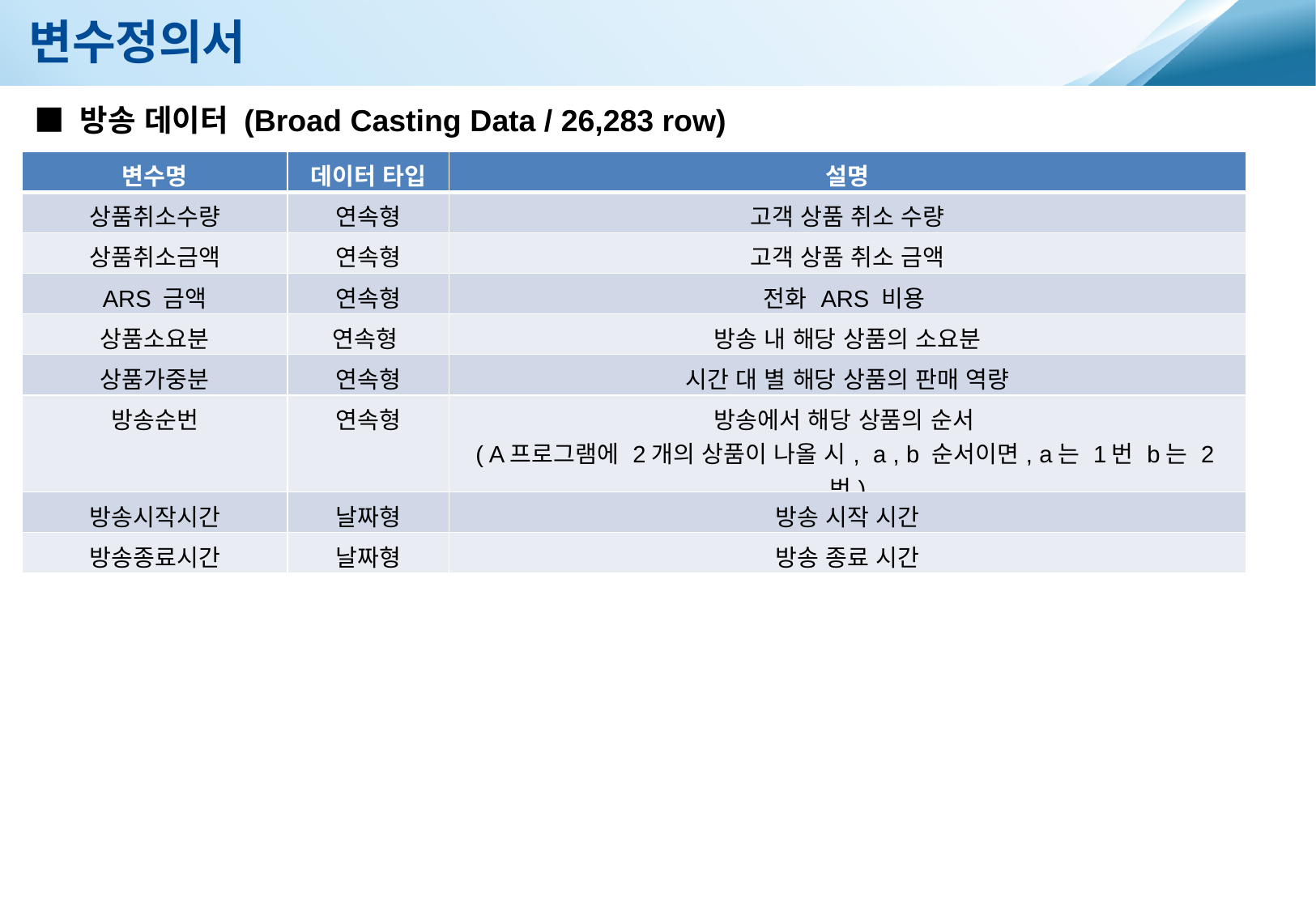

변수정의서
■ 방송 데이터 (Broad Casting Data / 26,283 row)
| 변수명 | 데이터 타입 | 설명 |
| --- | --- | --- |
| 상품취소수량 | 연속형 | 고객 상품 취소 수량 |
| 상품취소금액 | 연속형 | 고객 상품 취소 금액 |
| ARS 금액 | 연속형 | 전화 ARS 비용 |
| 상품소요분 | 연속형 | 방송 내 해당 상품의 소요분 |
| 상품가중분 | 연속형 | 시간 대 별 해당 상품의 판매 역량 |
| 방송순번 | 연속형 | 방송에서 해당 상품의 순서 ( A프로그램에 2개의 상품이 나올 시, a , b 순서이면, a는 1번 b는 2번) |
| 방송시작시간 | 날짜형 | 방송 시작 시간 |
| 방송종료시간 | 날짜형 | 방송 종료 시간 |